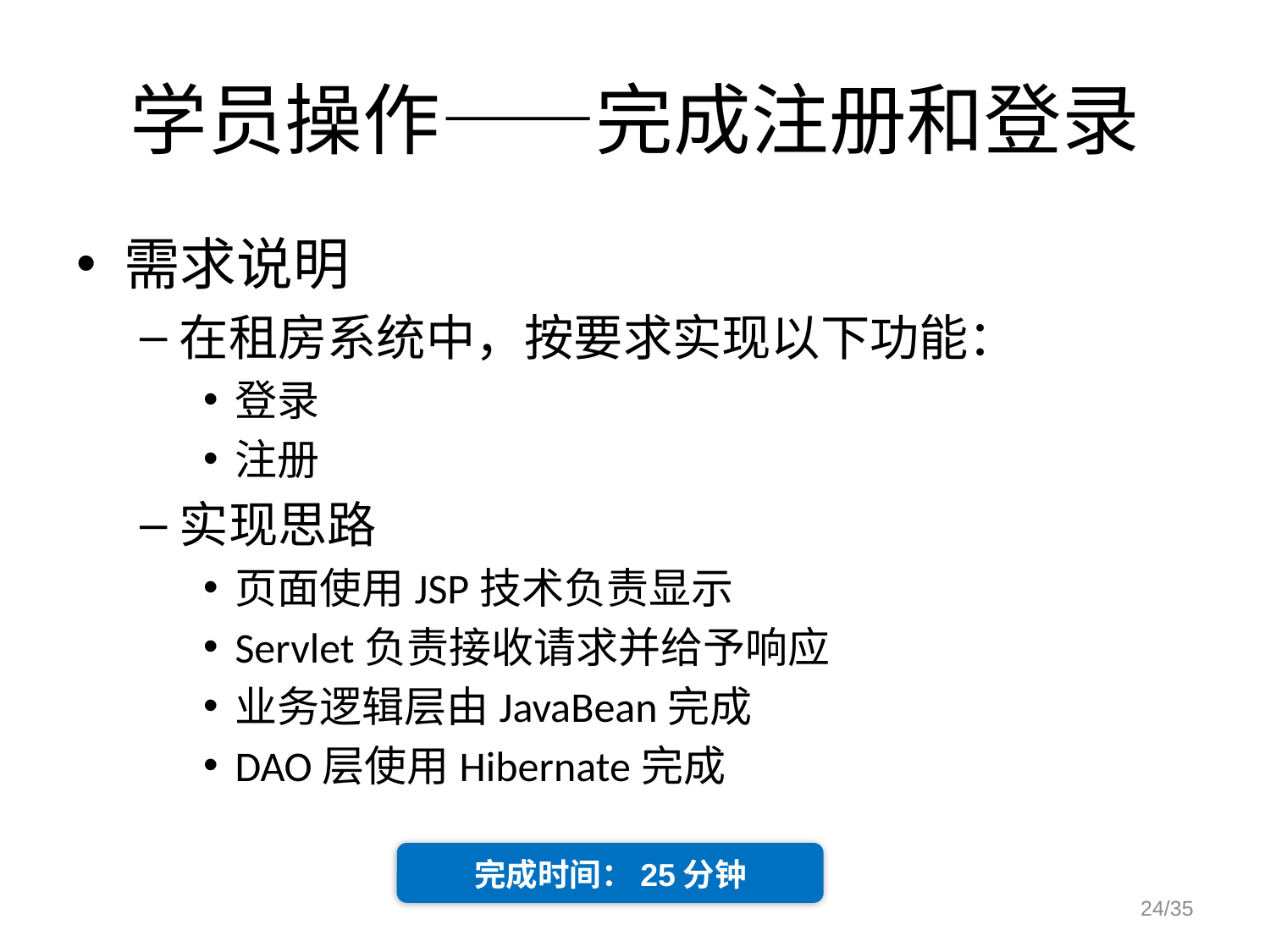

# 学员操作——完成注册和登录
需求说明
在租房系统中，按要求实现以下功能：
登录
注册
实现思路
页面使用JSP技术负责显示
Servlet负责接收请求并给予响应
业务逻辑层由JavaBean完成
DAO层使用Hibernate完成

完成时间：25分钟
24/35